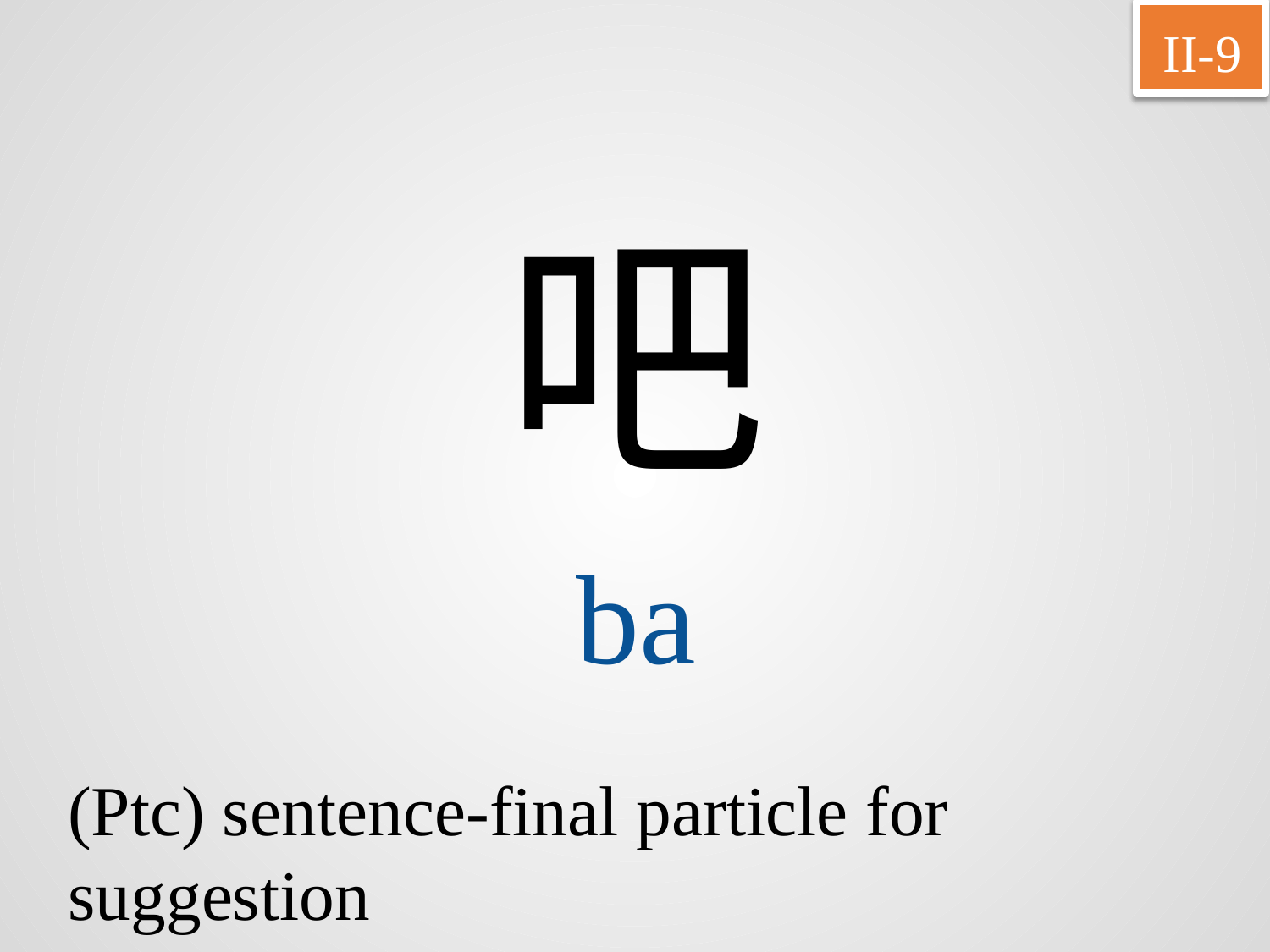

II-9

吧
ba
(Ptc) sentence-final particle for suggestion